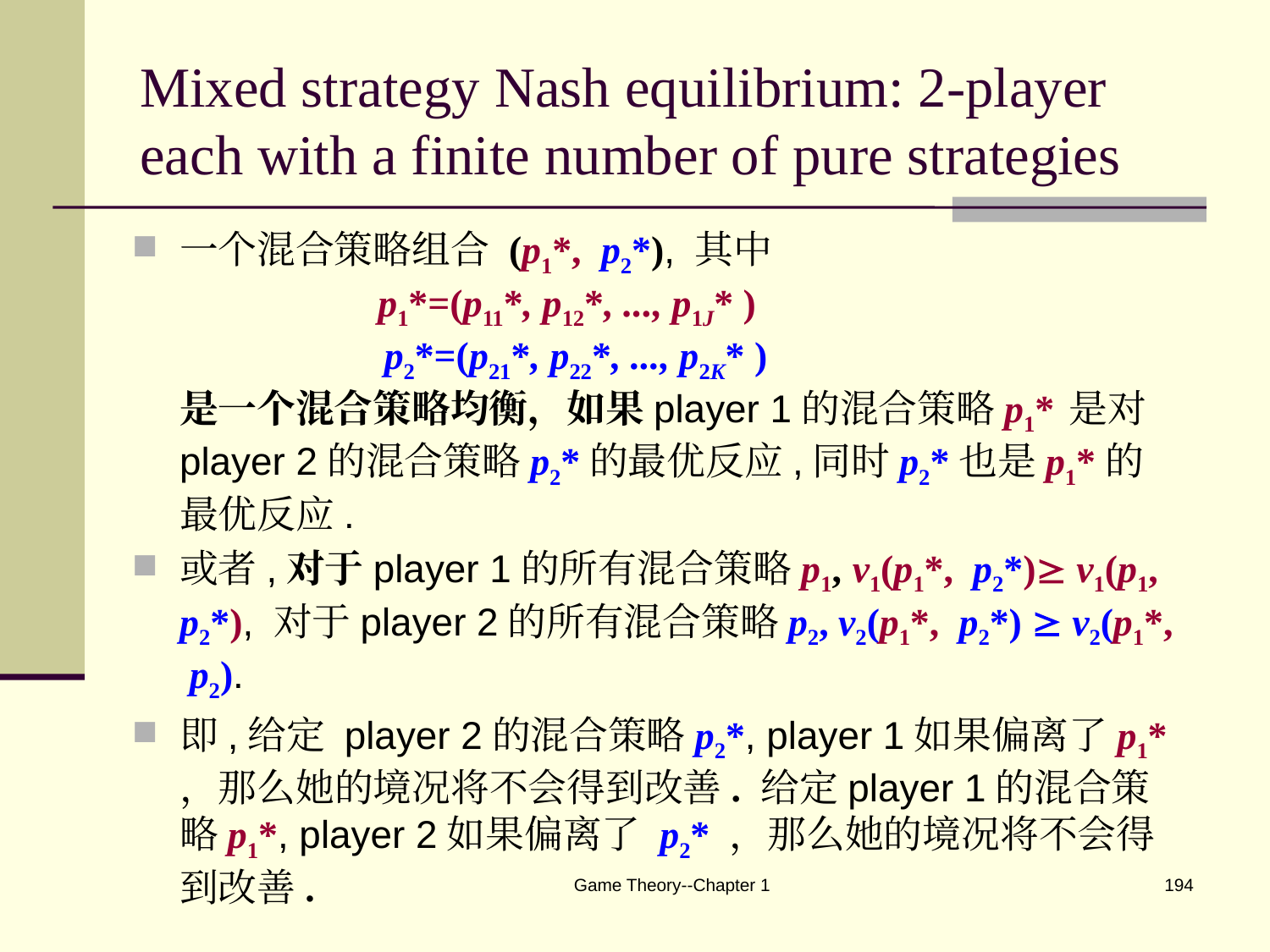

# Mixed strategy Nash equilibrium: 2-player each with a finite number of pure strategies
一个混合策略组合 (p1*,  p2*), 其中
                   p1*=(p11*, p12*, ..., p1J* )
                     p2*=(p21*, p22*, ..., p2K* )
是一个混合策略均衡，如果player 1的混合策略p1* 是对 player 2的混合策略p2*的最优反应,同时p2*也是p1*的最优反应.
或者,对于player 1的所有混合策略p1, v1(p1*,  p2*)≥ v1(p1,  p2*), 对于player 2的所有混合策略p2, v2(p1*,  p2*) ≥ v2(p1*,  p2).
即,给定 player 2的混合策略p2*, player 1如果偏离了p1* ，那么她的境况将不会得到改善. 给定player 1的混合策略p1*, player 2如果偏离了 p2* ，那么她的境况将不会得到改善.
Game Theory--Chapter 1
194